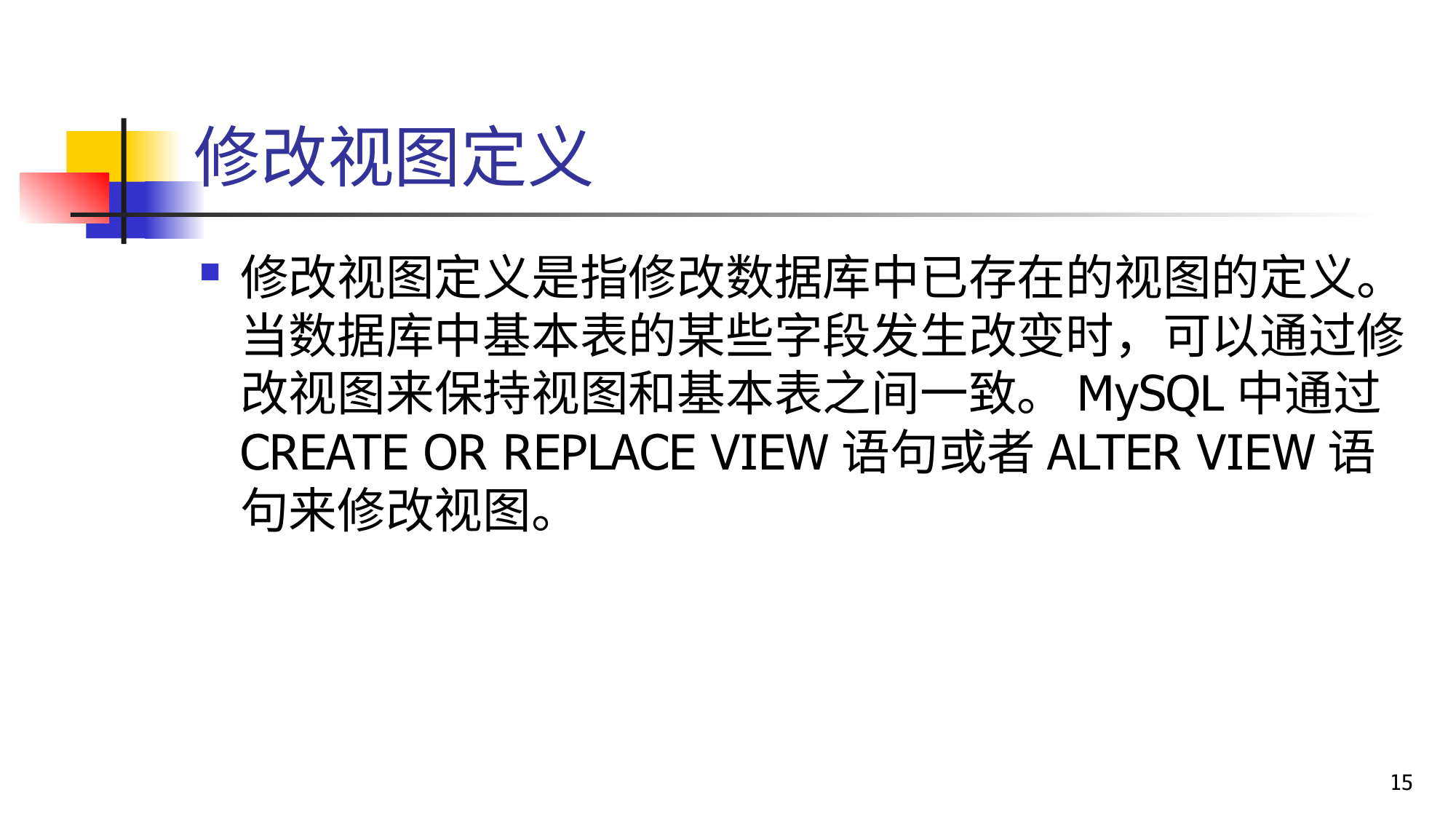

# 修改视图定义
修改视图定义是指修改数据库中已存在的视图的定义。当数据库中基本表的某些字段发生改变时，可以通过修改视图来保持视图和基本表之间一致。MySQL中通过CREATE OR REPLACE VIEW语句或者ALTER VIEW语句来修改视图。

15